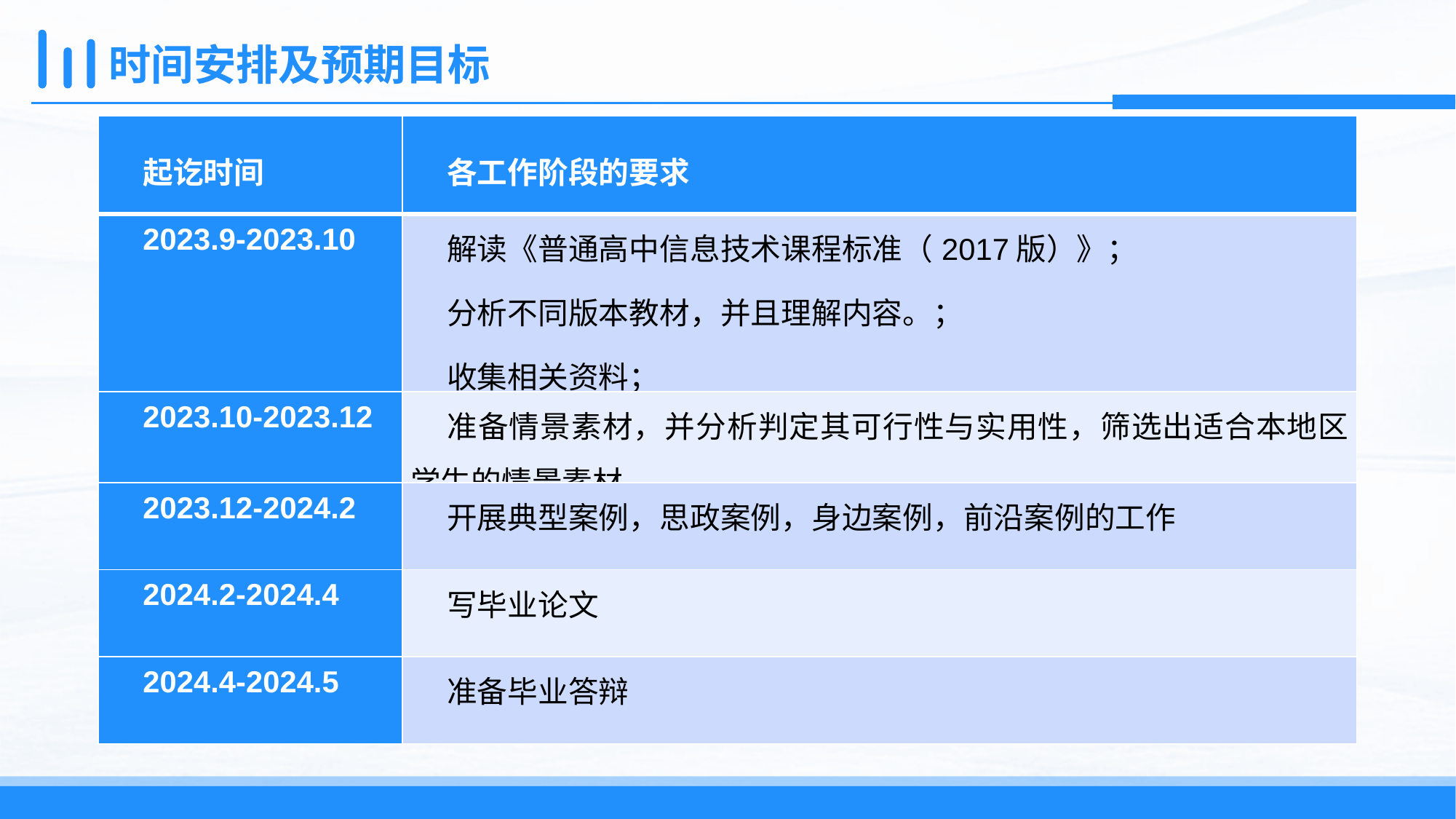

# 时间安排及预期目标

| 起讫时间 | 各工作阶段的要求 |
| --- | --- |
| 2023.9-2023.10 | 解读《普通高中信息技术课程标准（2017版）》； 分析不同版本教材，并且理解内容。； 收集相关资料； |
| 2023.10-2023.12 | 准备情景素材，并分析判定其可行性与实用性，筛选出适合本地区学生的情景素材。 |
| 2023.12-2024.2 | 开展典型案例，思政案例，身边案例，前沿案例的工作 |
| 2024.2-2024.4 | 写毕业论文 |
| 2024.4-2024.5 | 准备毕业答辩 |